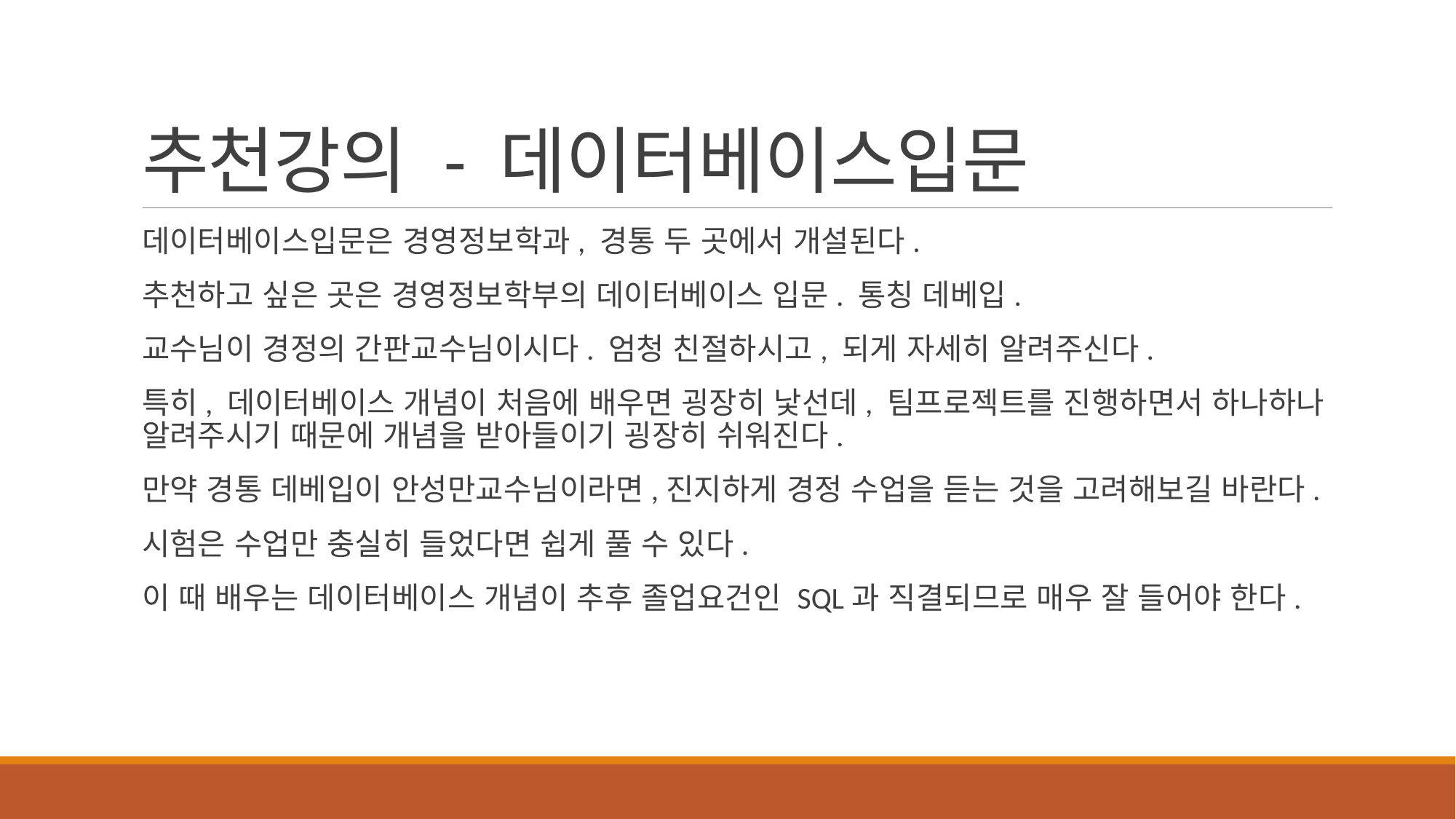

# 추천강의 - 데이터베이스입문
데이터베이스입문은 경영정보학과, 경통 두 곳에서 개설된다.
추천하고 싶은 곳은 경영정보학부의 데이터베이스 입문. 통칭 데베입.
교수님이 경정의 간판교수님이시다. 엄청 친절하시고, 되게 자세히 알려주신다.
특히, 데이터베이스 개념이 처음에 배우면 굉장히 낯선데, 팀프로젝트를 진행하면서 하나하나 알려주시기 때문에 개념을 받아들이기 굉장히 쉬워진다.
만약 경통 데베입이 안성만교수님이라면,진지하게 경정 수업을 듣는 것을 고려해보길 바란다.
시험은 수업만 충실히 들었다면 쉽게 풀 수 있다.
이 때 배우는 데이터베이스 개념이 추후 졸업요건인 SQL과 직결되므로 매우 잘 들어야 한다.